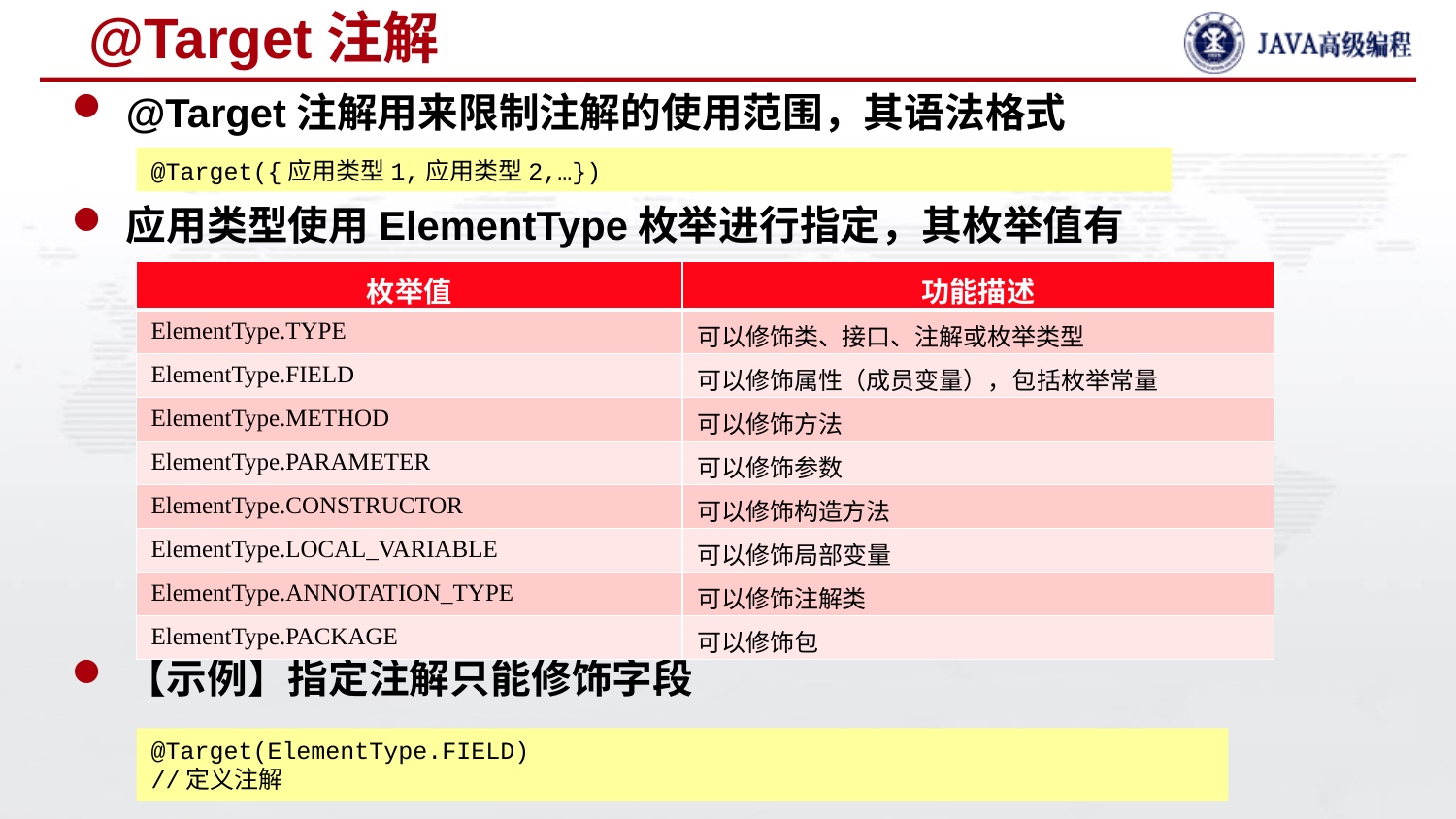

# @Target注解
@Target注解用来限制注解的使用范围，其语法格式

应用类型使用ElementType枚举进行指定，其枚举值有

【示例】指定注解只能修饰字段

@Target({应用类型1,应用类型2,…})
| 枚举值 | 功能描述 |
| --- | --- |
| ElementType.TYPE | 可以修饰类、接口、注解或枚举类型 |
| ElementType.FIELD | 可以修饰属性（成员变量），包括枚举常量 |
| ElementType.METHOD | 可以修饰方法 |
| ElementType.PARAMETER | 可以修饰参数 |
| ElementType.CONSTRUCTOR | 可以修饰构造方法 |
| ElementType.LOCAL\_VARIABLE | 可以修饰局部变量 |
| ElementType.ANNOTATION\_TYPE | 可以修饰注解类 |
| ElementType.PACKAGE | 可以修饰包 |
@Target(ElementType.FIELD)
//定义注解